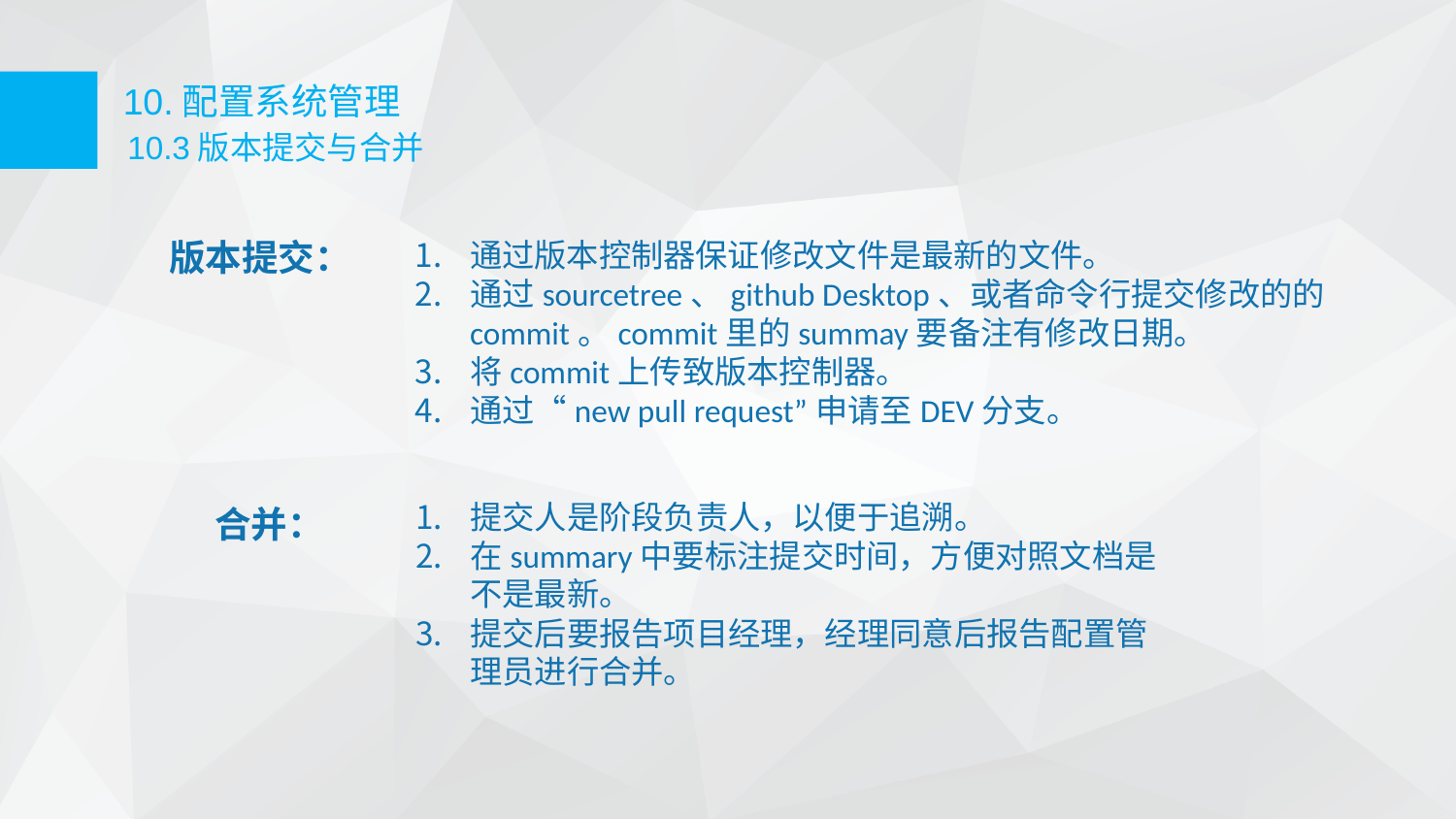

10.配置系统管理
10.3版本提交与合并
版本提交：
通过版本控制器保证修改文件是最新的文件。
通过sourcetree、github Desktop、或者命令行提交修改的的commit。commit里的summay要备注有修改日期。
将commit上传致版本控制器。
通过“new pull request”申请至DEV分支。
提交人是阶段负责人，以便于追溯。
在summary中要标注提交时间，方便对照文档是不是最新。
提交后要报告项目经理，经理同意后报告配置管理员进行合并。
合并：